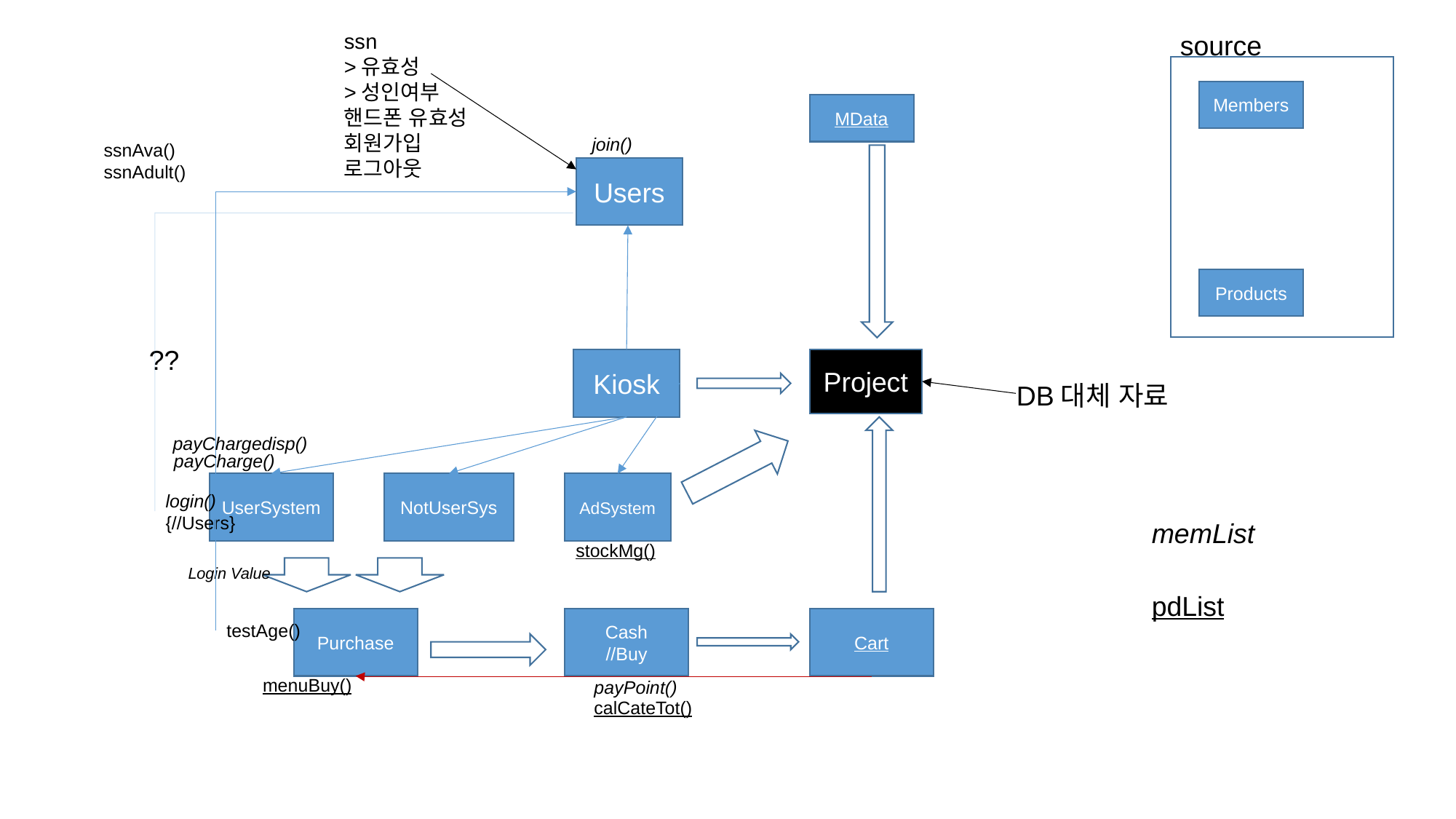

ssn
>유효성
>성인여부
핸드폰 유효성
회원가입
로그아웃
source

Members
MData
join()
ssnAva()
ssnAdult()

Users
Products
??
Kiosk
Project

DB대체 자료

payChargedisp()
payCharge()
AdSystem
UserSystem
NotUserSys
login()
{//Users}
memList
stockMg()
Login Value

pdList
Cash
//Buy
Cart
Purchase
testAge()

menuBuy()
payPoint()
calCateTot()